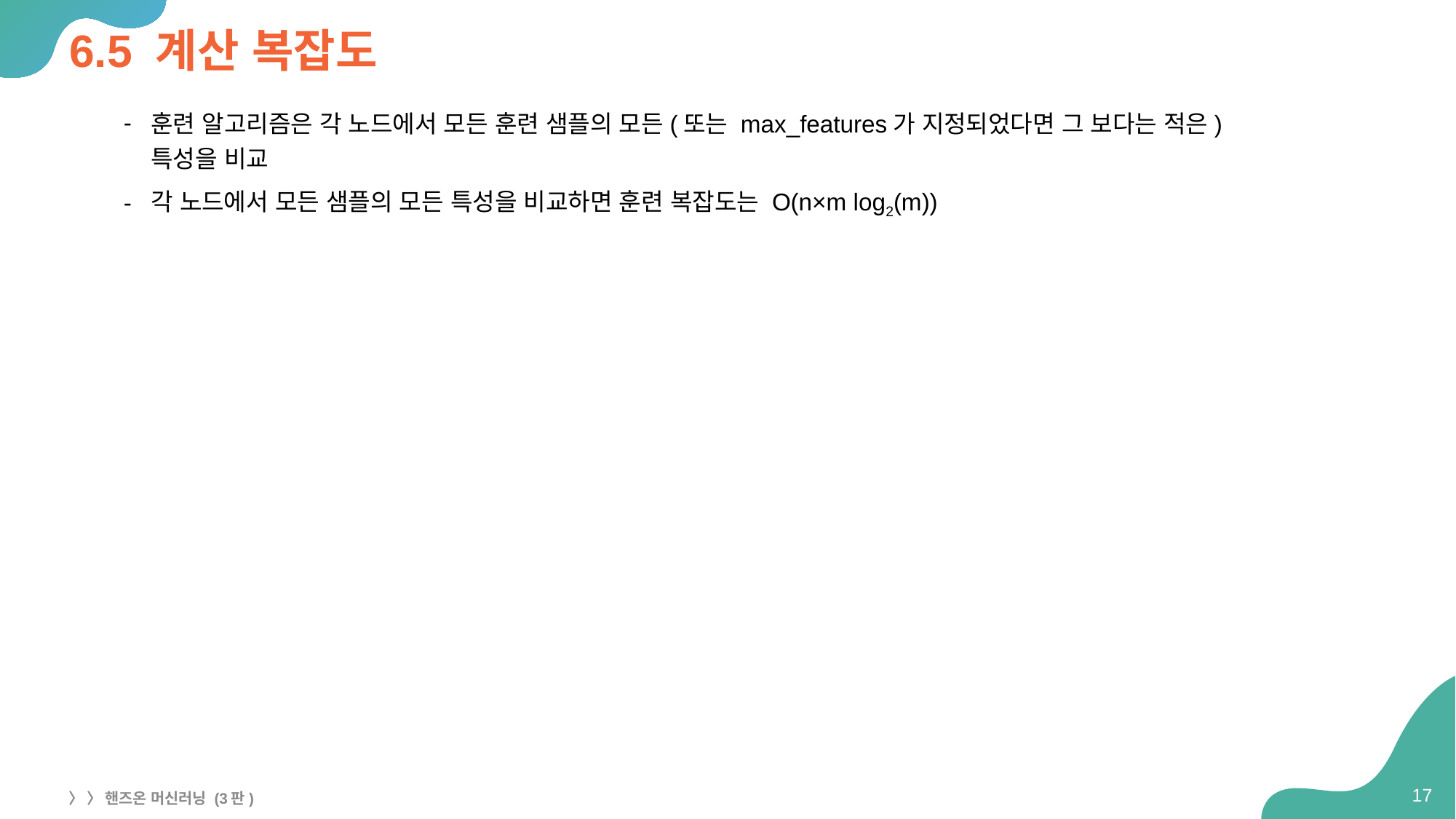

# 6.5 계산 복잡도
훈련 알고리즘은 각 노드에서 모든 훈련 샘플의 모든(또는 max_features가 지정되었다면 그 보다는 적은)
특성을 비교
각 노드에서 모든 샘플의 모든 특성을 비교하면 훈련 복잡도는 O(n×m log2(m))

17
〉 〉 핸즈온 머신러닝 (3판)